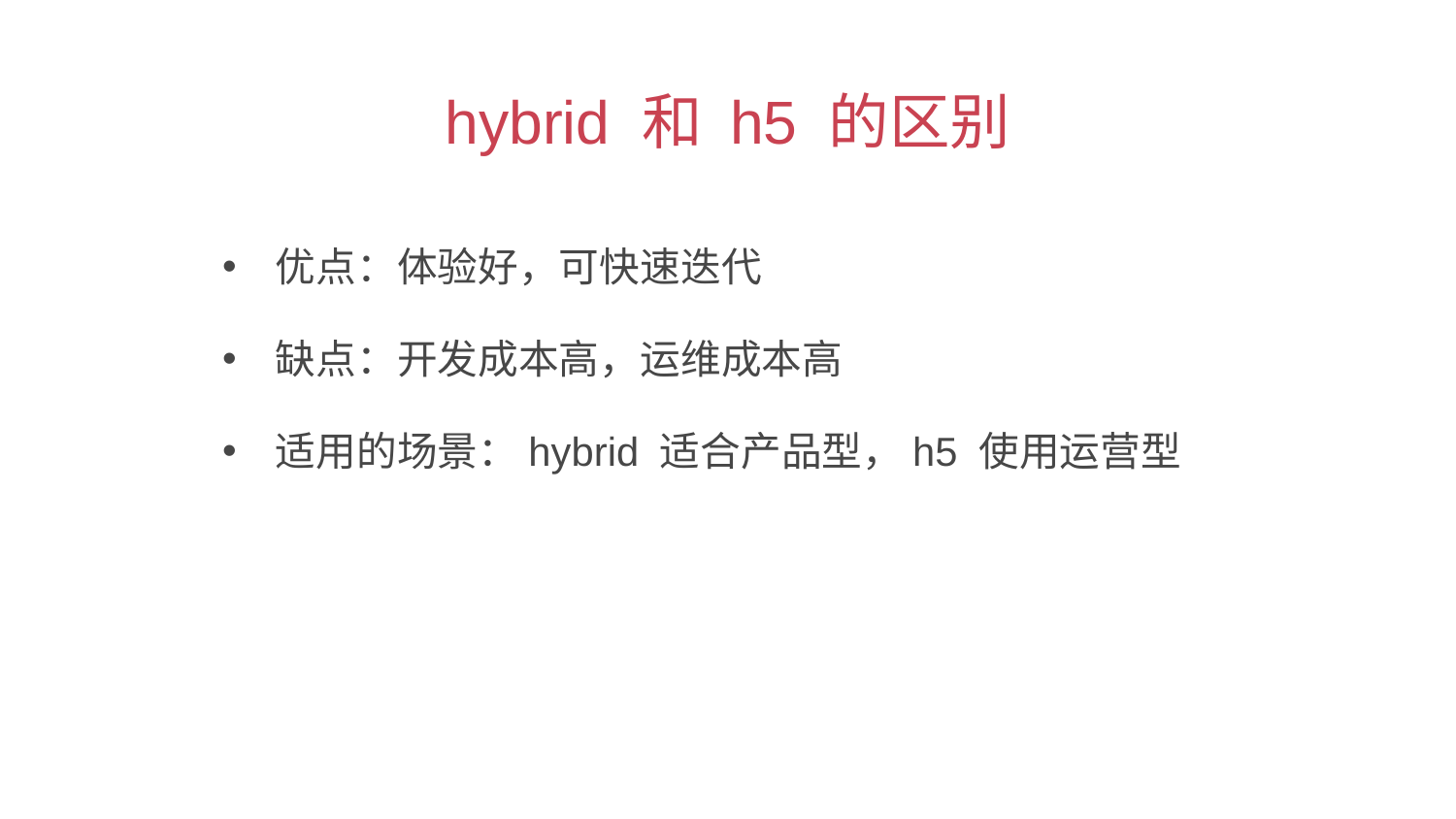

hybrid 和 h5 的区别
 优点：体验好，可快速迭代
 缺点：开发成本高，运维成本高
 适用的场景：hybrid 适合产品型，h5 使用运营型